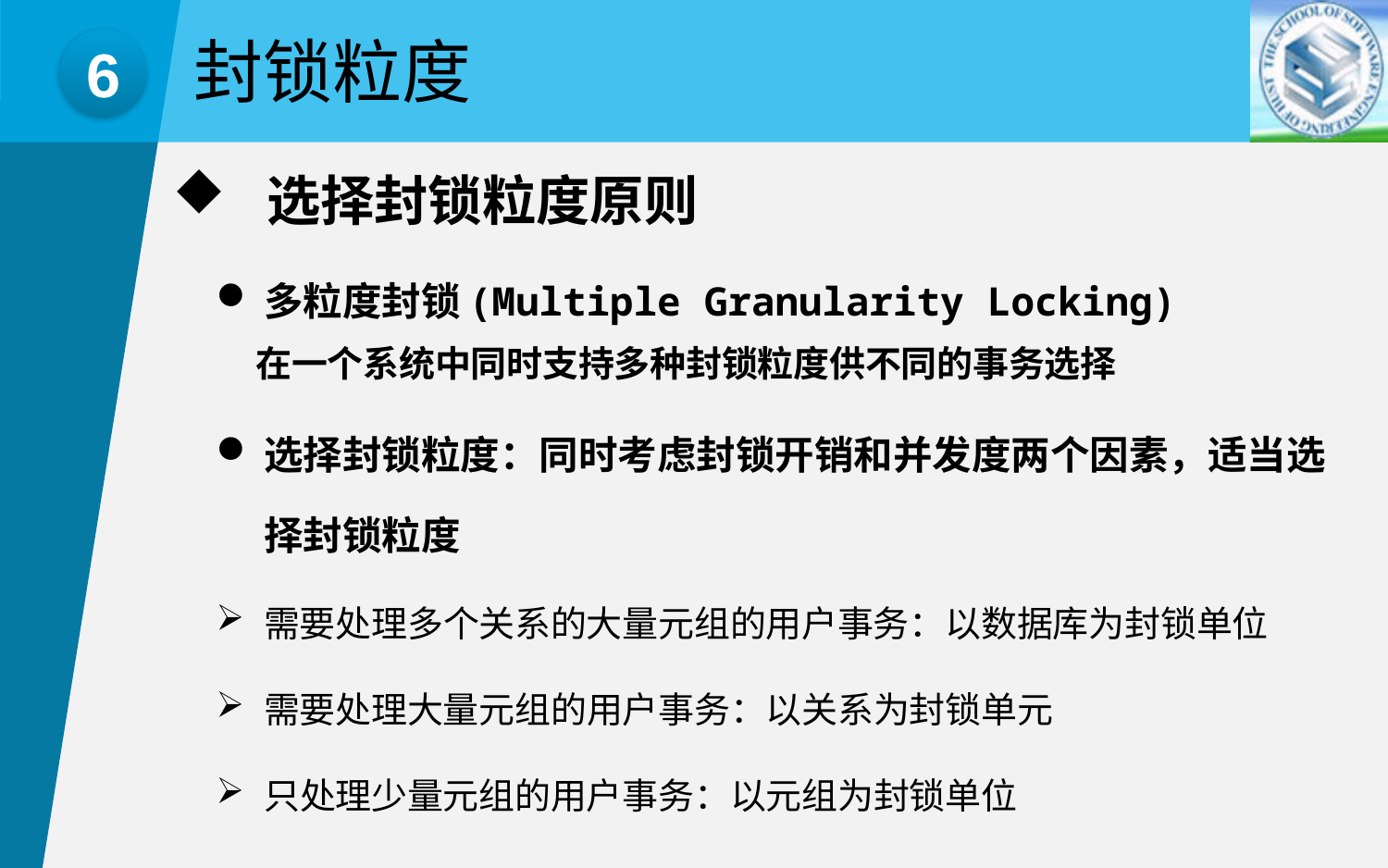

封锁粒度
6
 选择封锁粒度原则
多粒度封锁(Multiple Granularity Locking)
    在一个系统中同时支持多种封锁粒度供不同的事务选择
选择封锁粒度：同时考虑封锁开销和并发度两个因素，适当选择封锁粒度
需要处理多个关系的大量元组的用户事务：以数据库为封锁单位
需要处理大量元组的用户事务：以关系为封锁单元
只处理少量元组的用户事务：以元组为封锁单位